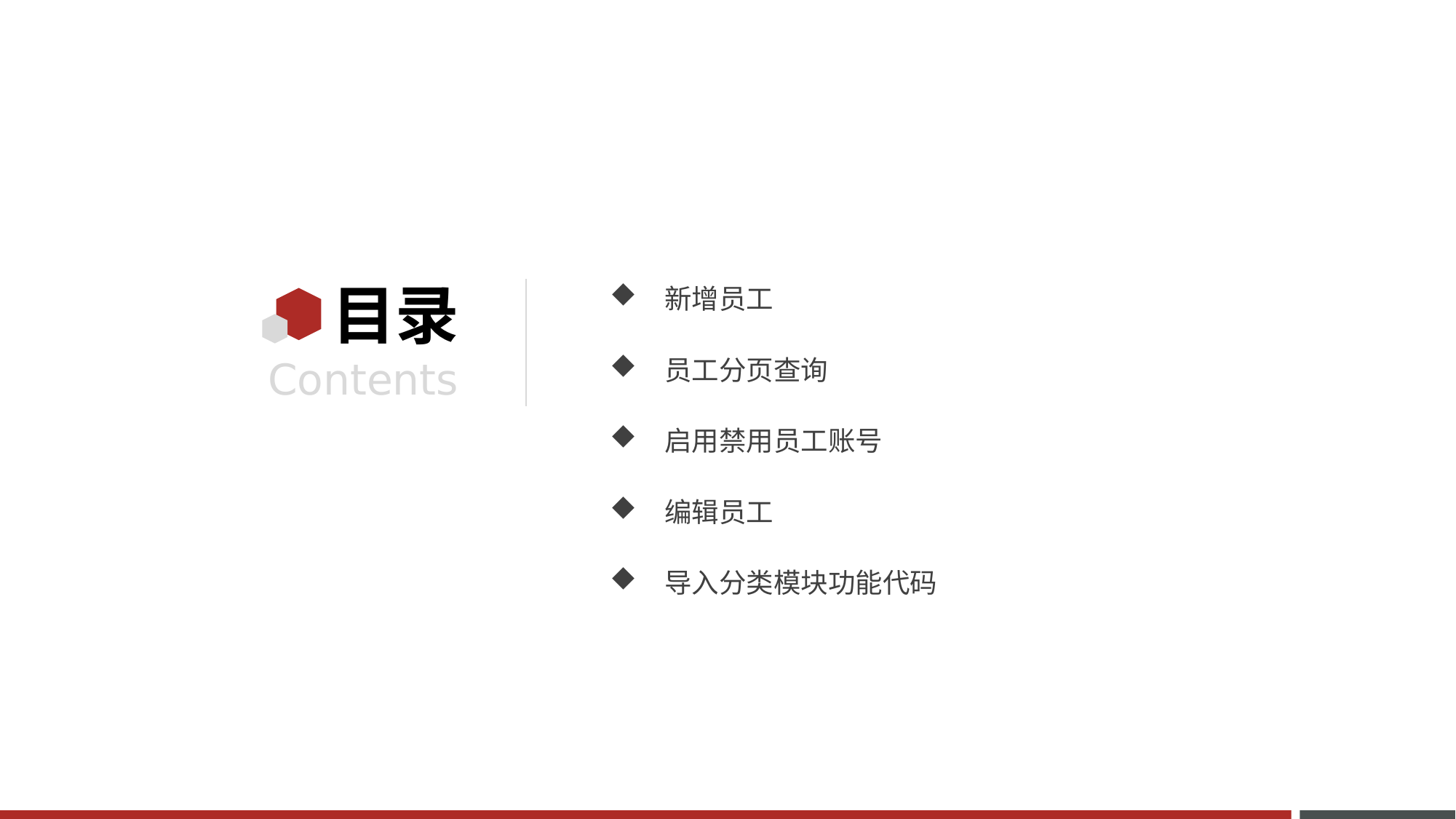

新增员工
员工分页查询
启用禁用员工账号
编辑员工
导入分类模块功能代码